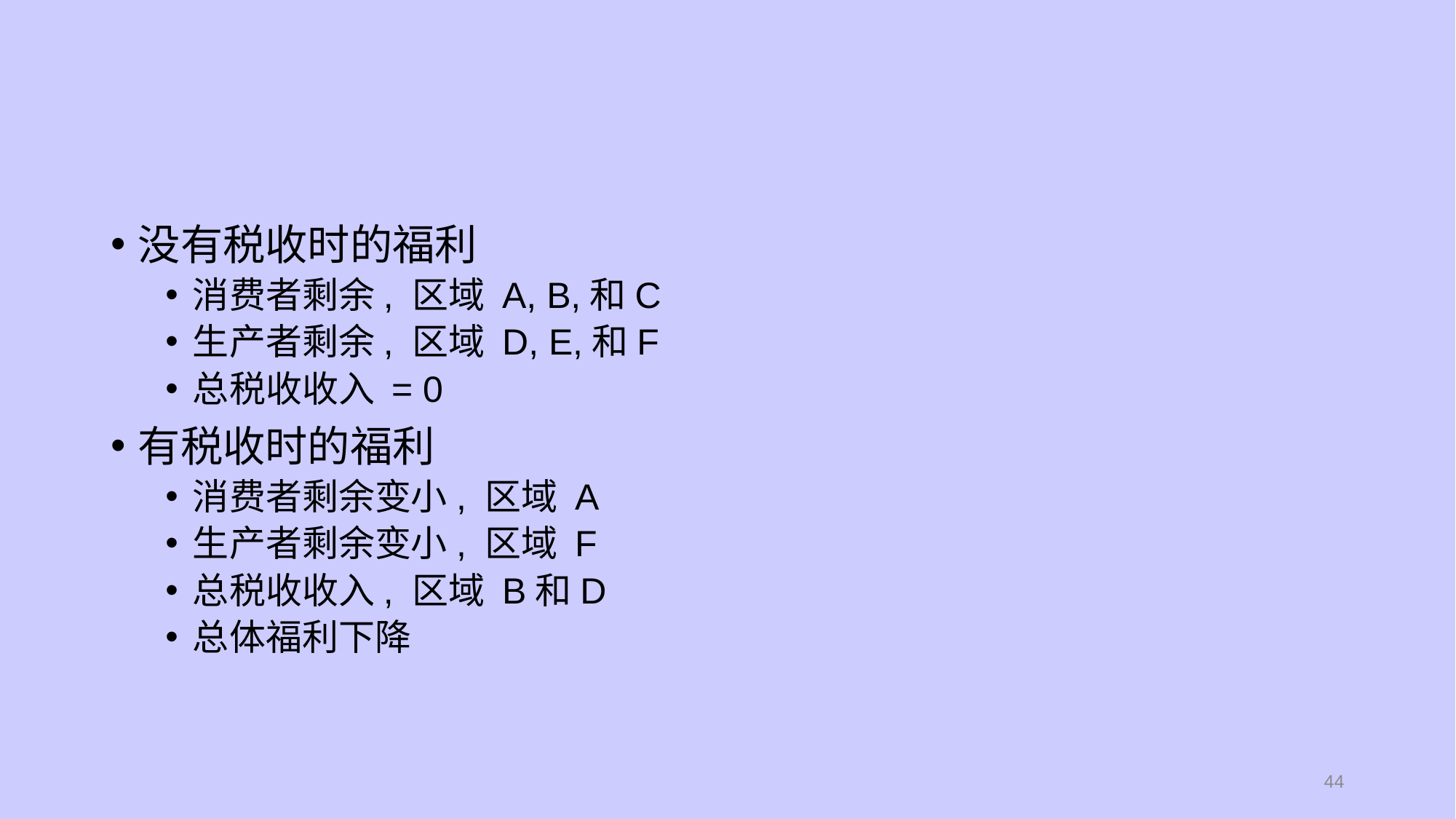

#
没有税收时的福利
消费者剩余, 区域 A, B,和C
生产者剩余, 区域 D, E,和F
总税收收入 = 0
有税收时的福利
消费者剩余变小, 区域 A
生产者剩余变小, 区域 F
总税收收入, 区域 B和D
总体福利下降

44